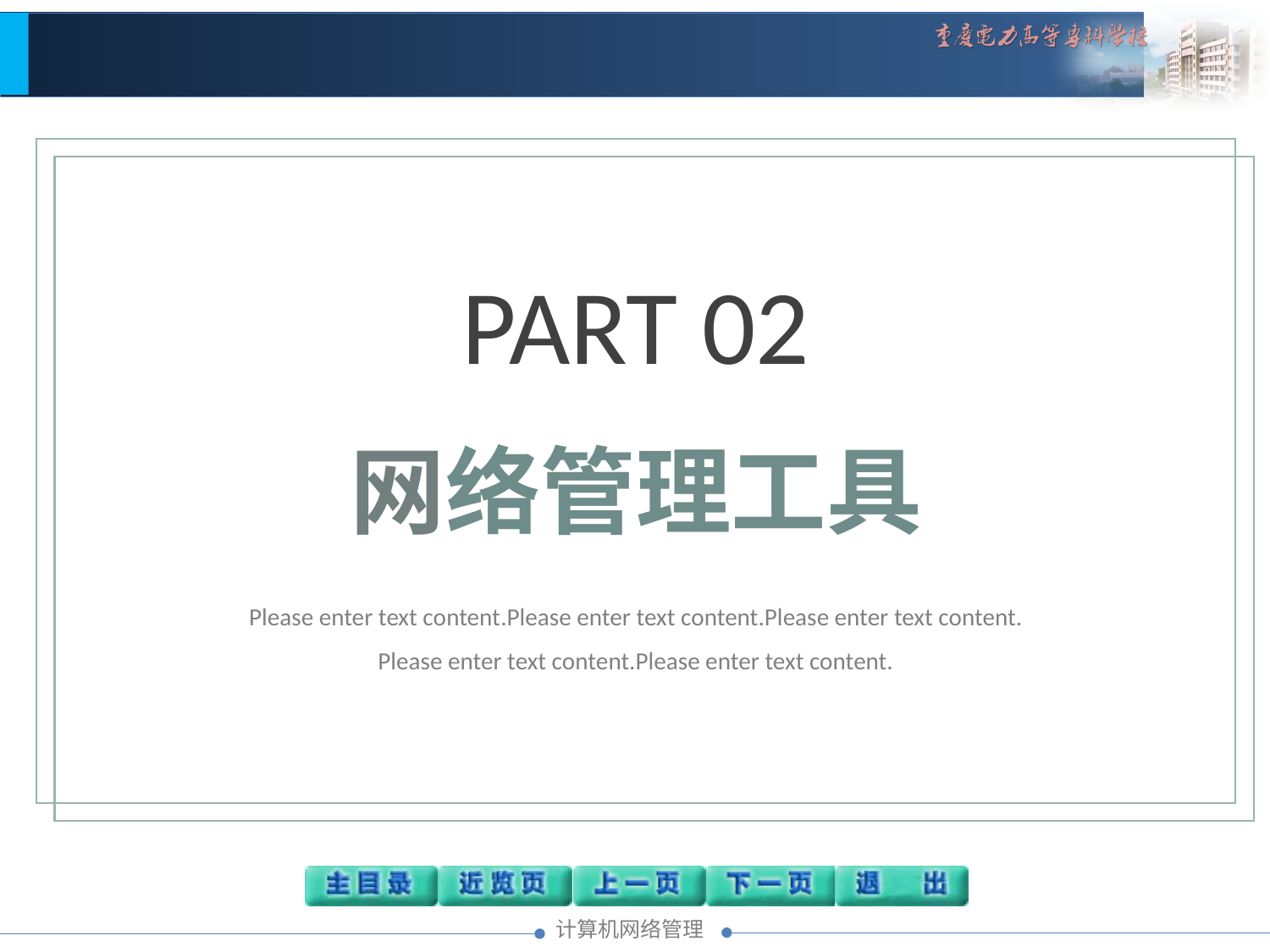

PART 02
网络管理工具
Please enter text content.Please enter text content.Please enter text content.
Please enter text content.Please enter text content.